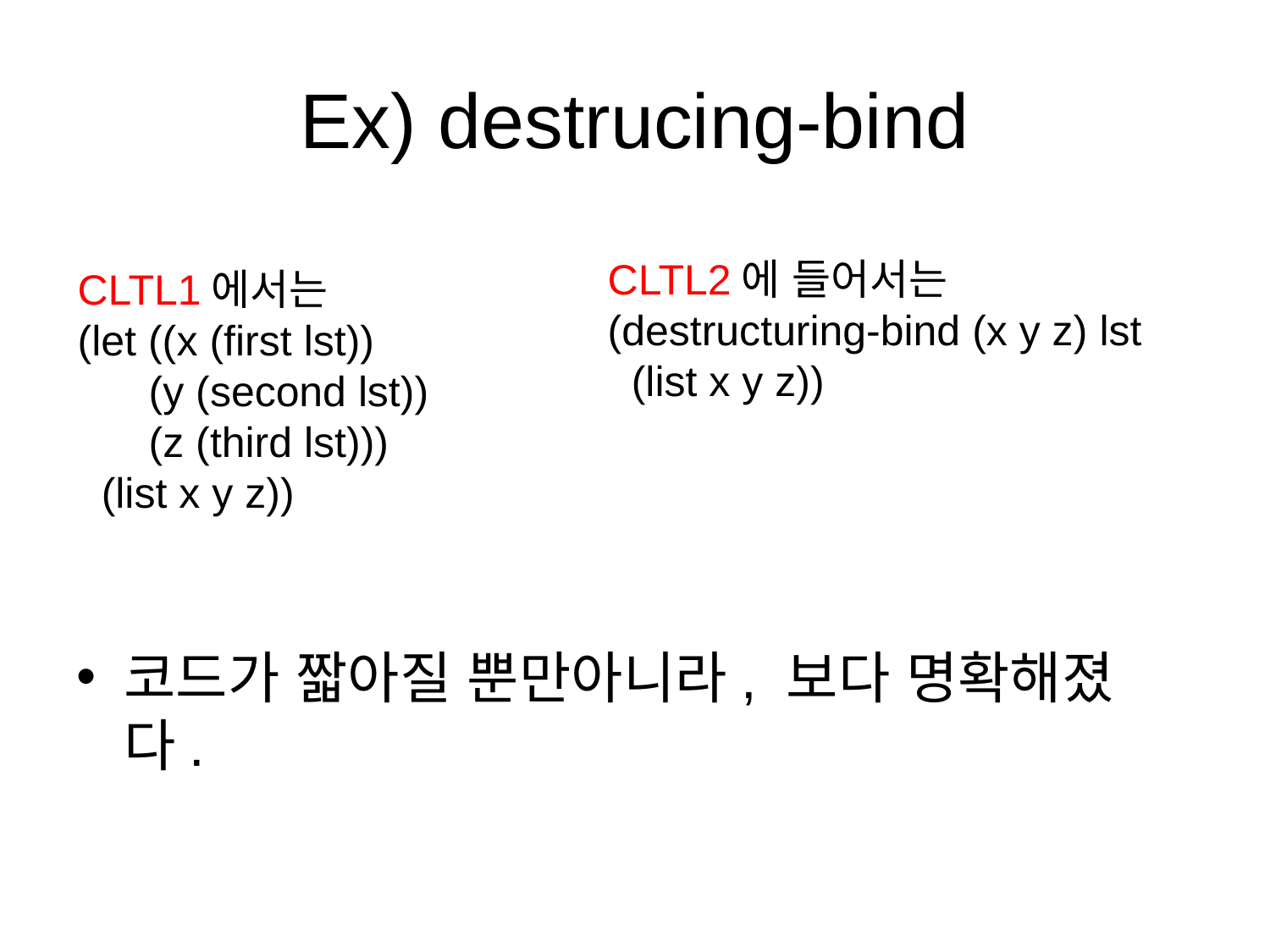

# Ex) destrucing-bind
CLTL2에 들어서는
(destructuring-bind (x y z) lst
  (list x y z))
CLTL1에서는
(let ((x (first lst))
      (y (second lst))
      (z (third lst)))
  (list x y z))
코드가 짧아질 뿐만아니라, 보다 명확해졌다.